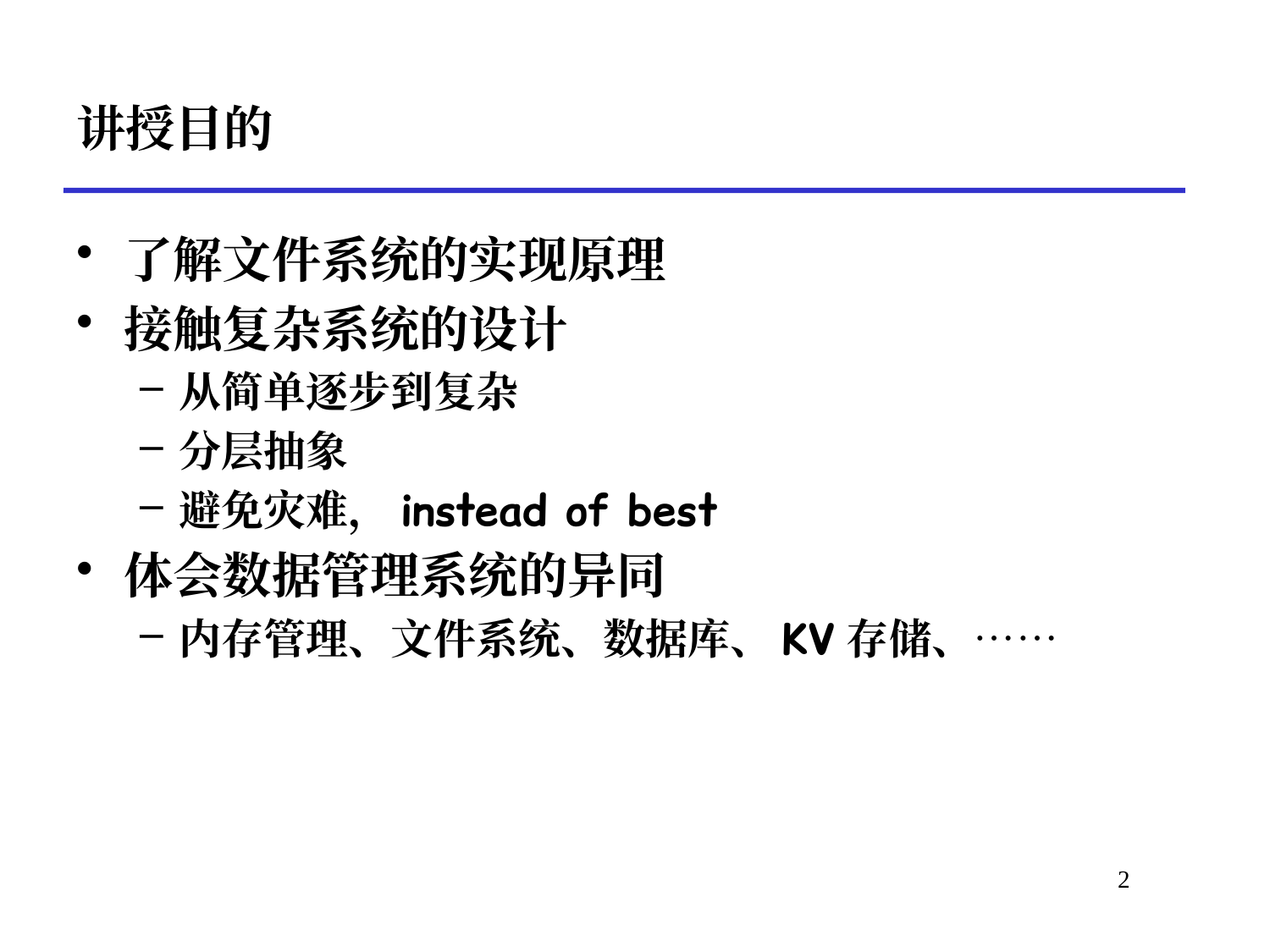

# 讲授目的
了解文件系统的实现原理
接触复杂系统的设计
从简单逐步到复杂
分层抽象
避免灾难，instead of best
体会数据管理系统的异同
内存管理、文件系统、数据库、KV存储、……
2